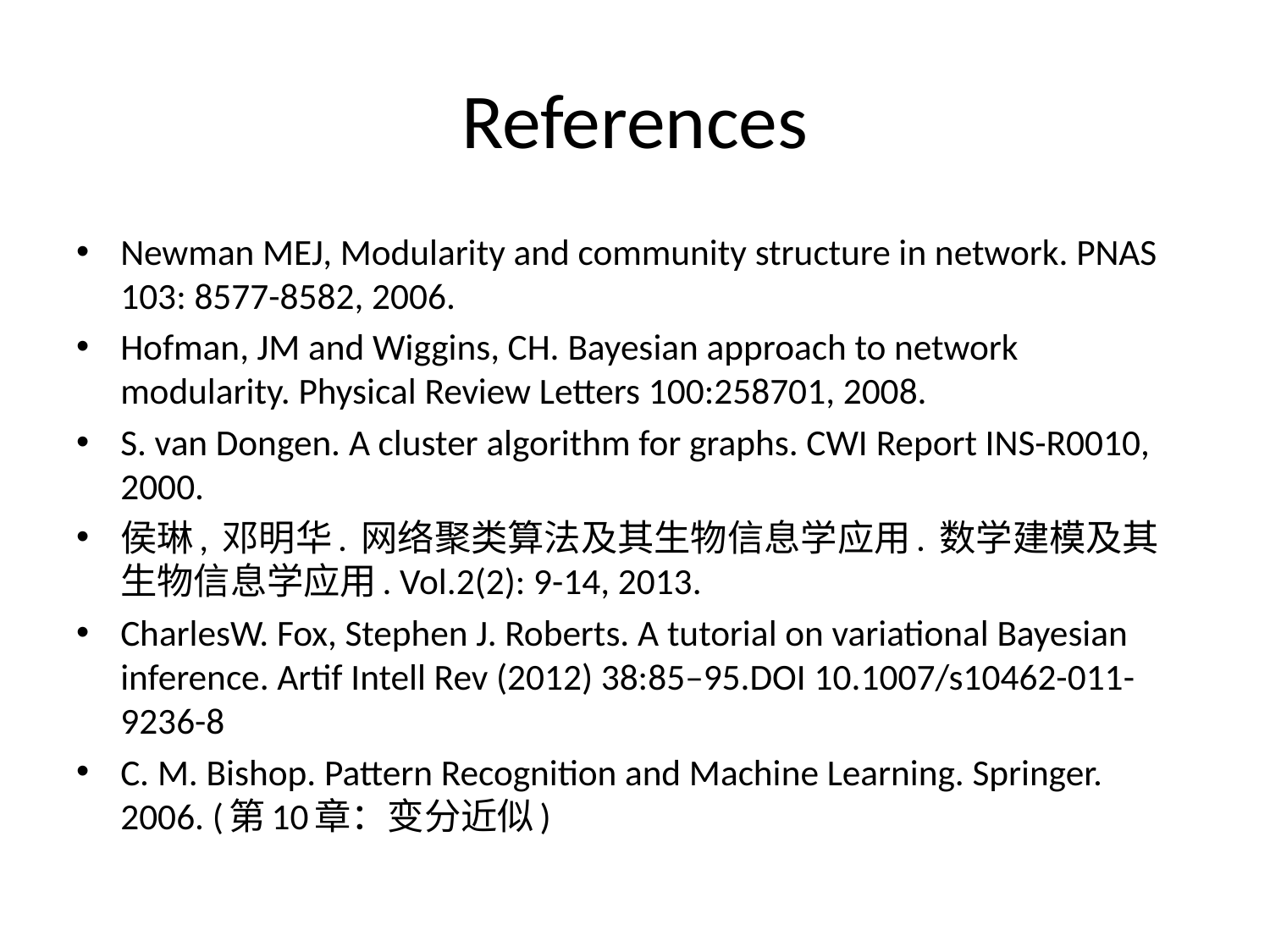

# References
Newman MEJ, Modularity and community structure in network. PNAS 103: 8577-8582, 2006.
Hofman, JM and Wiggins, CH. Bayesian approach to network modularity. Physical Review Letters 100:258701, 2008.
S. van Dongen. A cluster algorithm for graphs. CWI Report INS-R0010, 2000.
侯琳, 邓明华. 网络聚类算法及其生物信息学应用. 数学建模及其生物信息学应用. Vol.2(2): 9-14, 2013.
CharlesW. Fox, Stephen J. Roberts. A tutorial on variational Bayesian inference. Artif Intell Rev (2012) 38:85–95.DOI 10.1007/s10462-011-9236-8
C. M. Bishop. Pattern Recognition and Machine Learning. Springer. 2006. (第10章：变分近似)